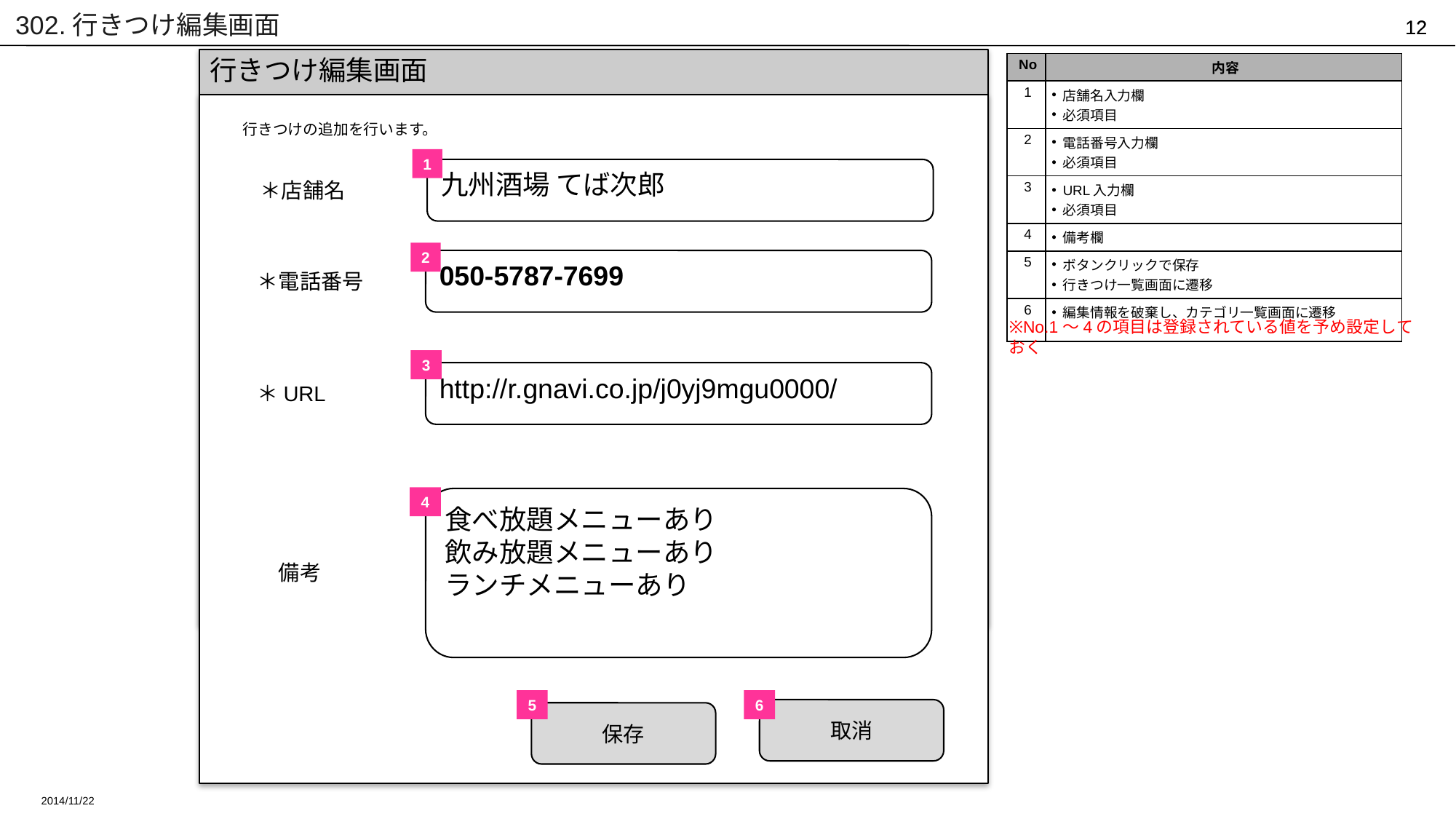

# 302.行きつけ編集画面
行きつけ編集画面

| No | 内容 |
| --- | --- |
| 1 | 店舗名入力欄 必須項目 |
| 2 | 電話番号入力欄 必須項目 |
| 3 | URL入力欄 必須項目 |
| 4 | 備考欄 |
| 5 | ボタンクリックで保存 行きつけ一覧画面に遷移 |
| 6 | 編集情報を破棄し、カテゴリ一覧画面に遷移 |

行きつけの追加を行います。
1
九州酒場 てば次郎
＊店舗名
2
050-5787-7699
＊電話番号
※No.1～4の項目は登録されている値を予め設定しておく
3
http://r.gnavi.co.jp/j0yj9mgu0000/
＊URL
4
食べ放題メニューあり
飲み放題メニューあり
ランチメニューあり
　備考
5
6
取消
保存
2014/11/22